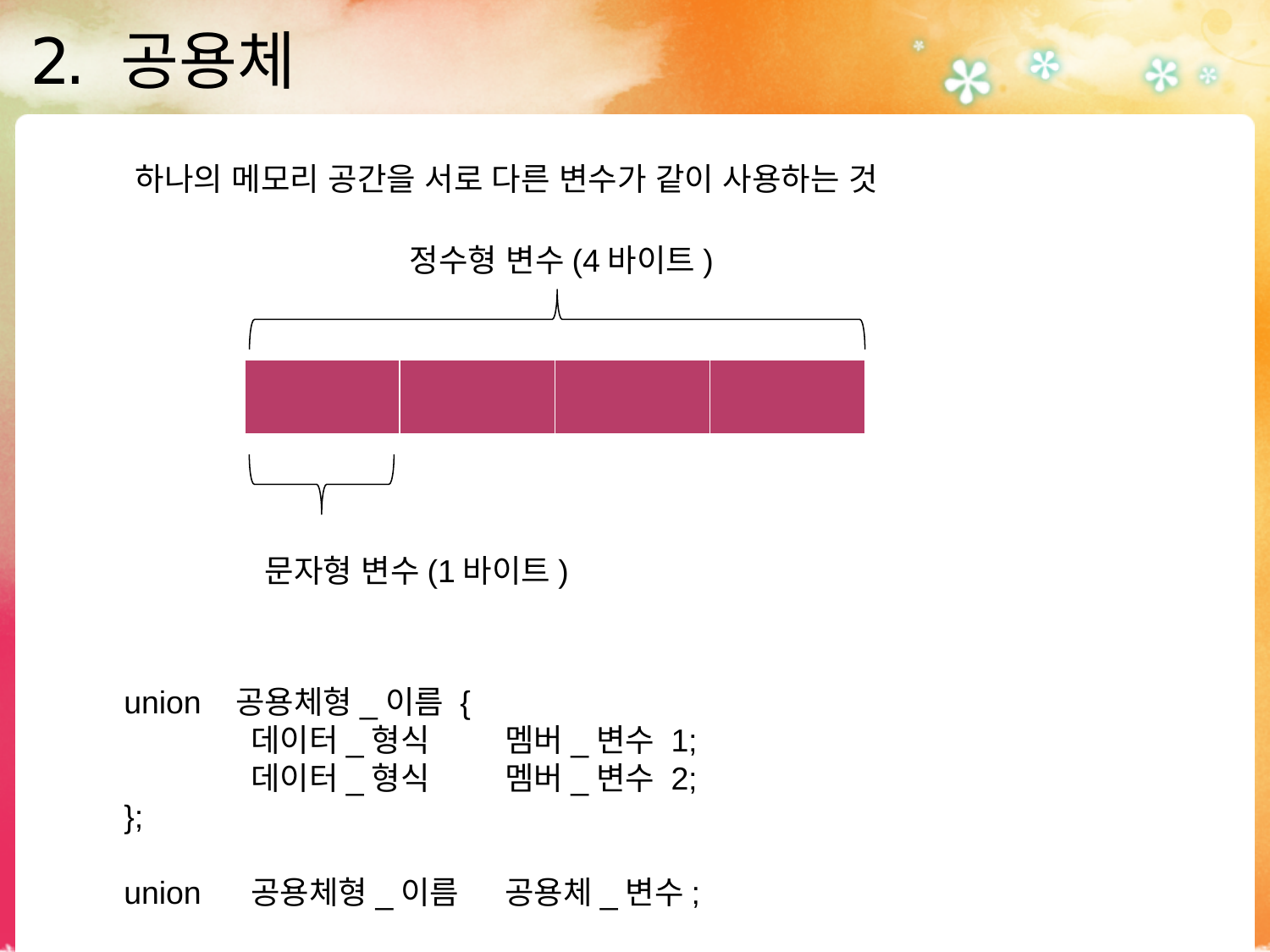

# 2. 공용체
하나의 메모리 공간을 서로 다른 변수가 같이 사용하는 것
정수형 변수(4바이트)
|  |  |  |  |
| --- | --- | --- | --- |

문자형 변수(1바이트)
union   공용체형_이름 {
	데이터_형식	멤버_변수 1;
	데이터_형식	멤버_변수 2;
};

union	공용체형_이름	공용체_변수;